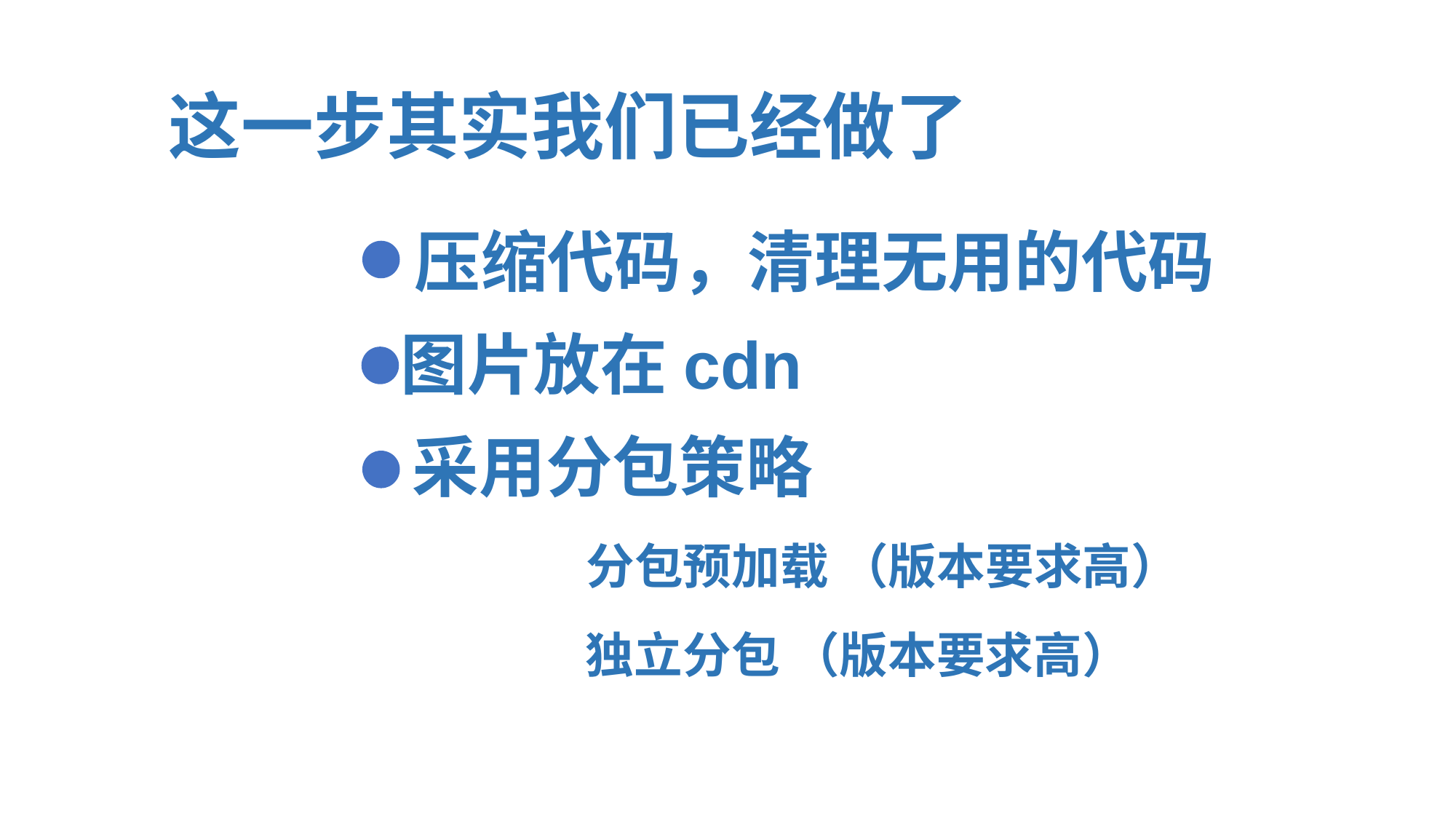

这一步其实我们已经做了
压缩代码，清理无用的代码

图片放在cdn

采用分包策略

分包预加载 （版本要求高）
独立分包 （版本要求高）